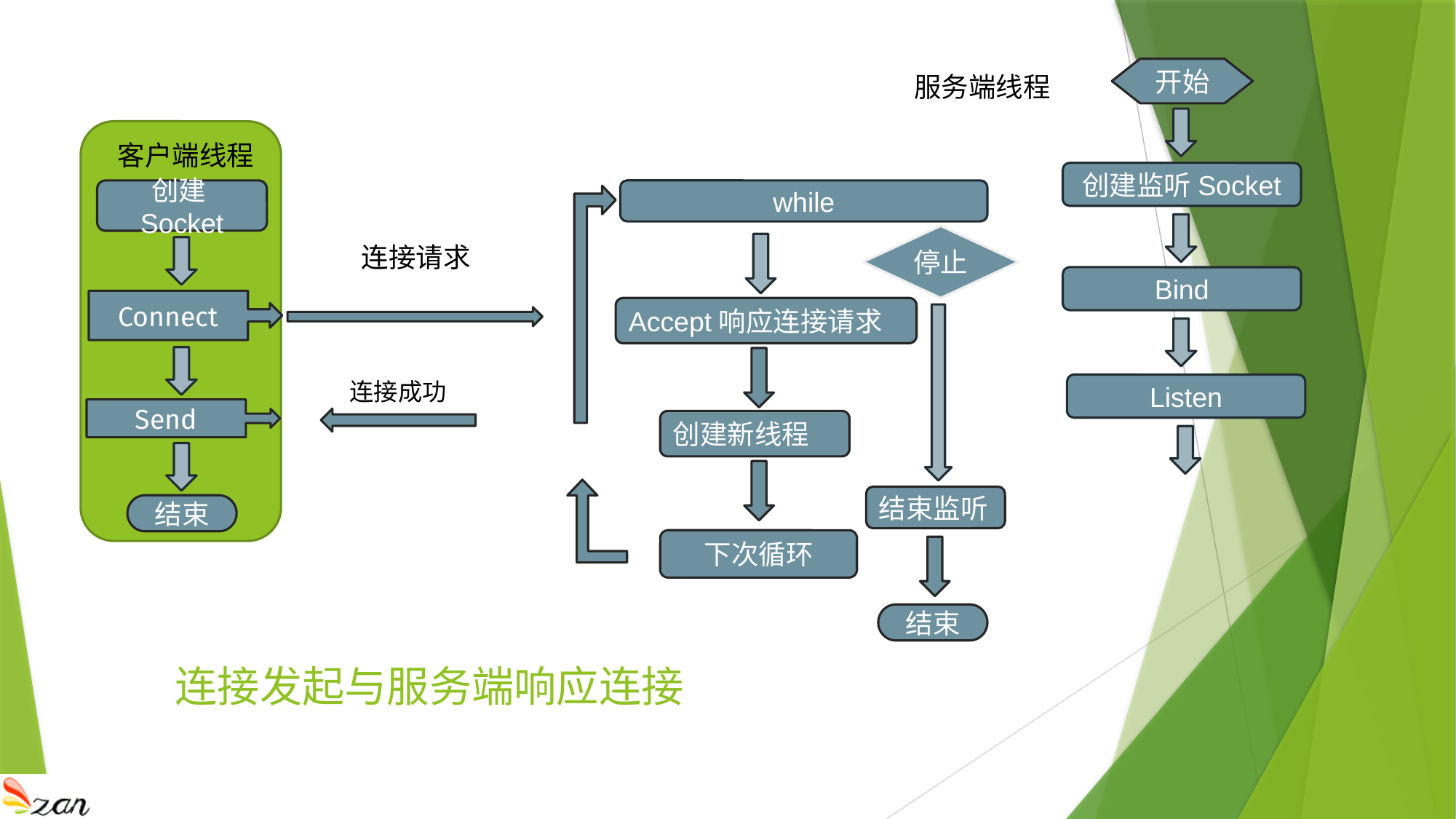

开始
服务端线程

客户端线程
创建监听Socket
创建Socket
while

停止

连接请求

Bind

Connect
Accept响应连接请求

连接成功
Listen
Send

创建新线程

结束监听
结束
下次循环

结束
# 连接发起与服务端响应连接